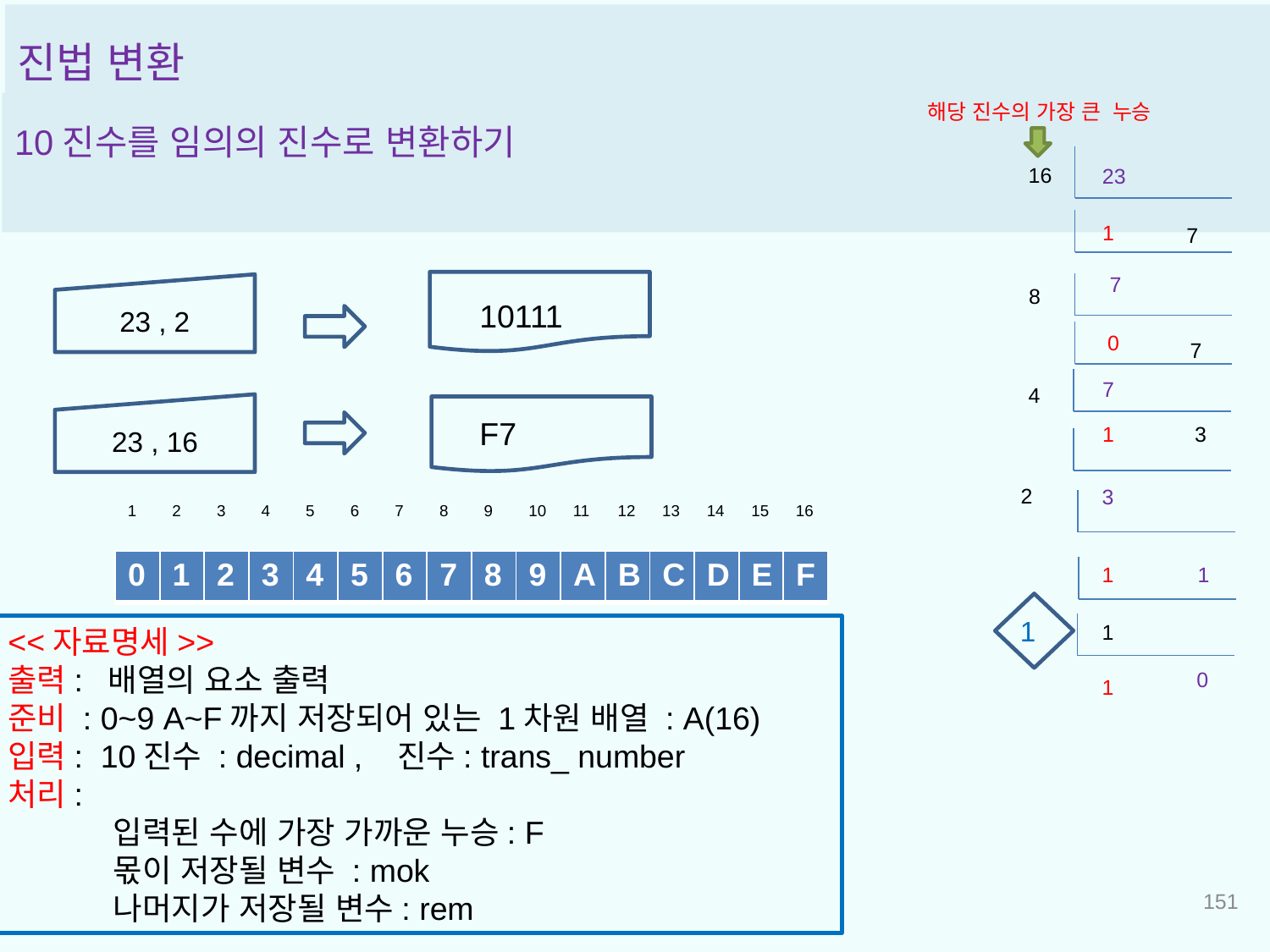

진법 변환
해당 진수의 가장 큰  누승
10진수를 임의의 진수로 변환하기

16
23
1
7
7

23 , 2
8
10111

0
7
7
4
23 , 16

F7

1
3
2
3
| 1 | 2 | 3 | 4 | 5 | 6 | 7 | 8 | 9 | 10 | 11 | 12 | 13 | 14 | 15 | 16 |
| --- | --- | --- | --- | --- | --- | --- | --- | --- | --- | --- | --- | --- | --- | --- | --- |
| 0 | 1 | 2 | 3 | 4 | 5 | 6 | 7 | 8 | 9 | A | B | C | D | E | F |
| --- | --- | --- | --- | --- | --- | --- | --- | --- | --- | --- | --- | --- | --- | --- | --- |
1
1

1
1
<<자료명세>>
출력:  배열의 요소 출력
준비 : 0~9 A~F까지 저장되어 있는 1차원 배열 : A(16)
입력:  10진수 : decimal ,   진수: trans_ number
처리:
           입력된 수에 가장 가까운 누승: F
           몫이 저장될 변수 : mok
           나머지가 저장될 변수: rem
0
1
151